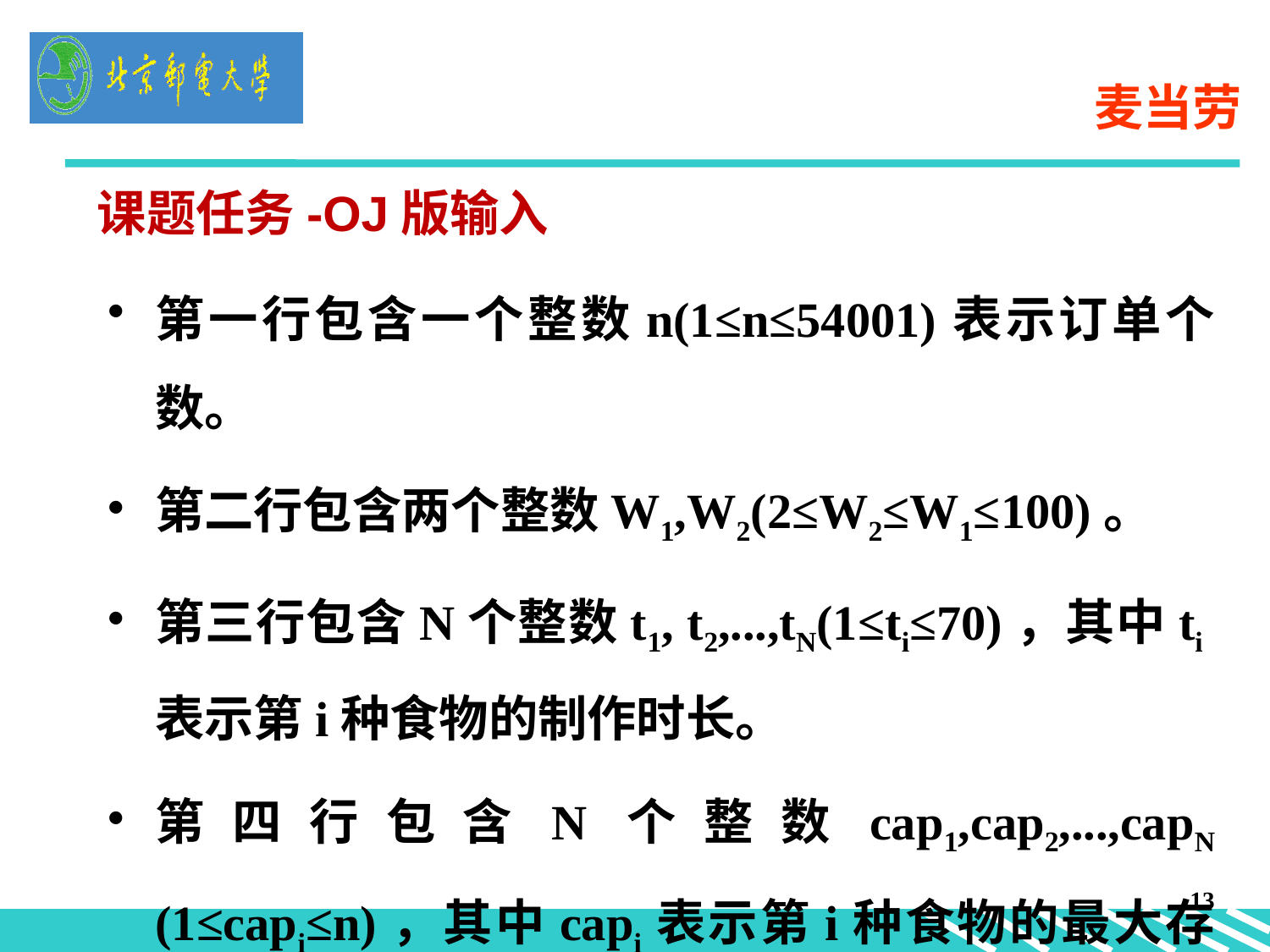

# 麦当劳
课题任务-OJ版输入
第一行包含一个整数n(1≤n≤54001)表示订单个数。
第二行包含两个整数W1,W2(2≤W2≤W1≤100)。
第三行包含N个整数t1, t2,...,tN(1≤ti≤70)，其中ti表示第i种食物的制作时长。
第四行包含N个整数cap1,cap2,...,capN (1≤capi≤n)，其中capi表示第i种食物的最大存储容量。
13